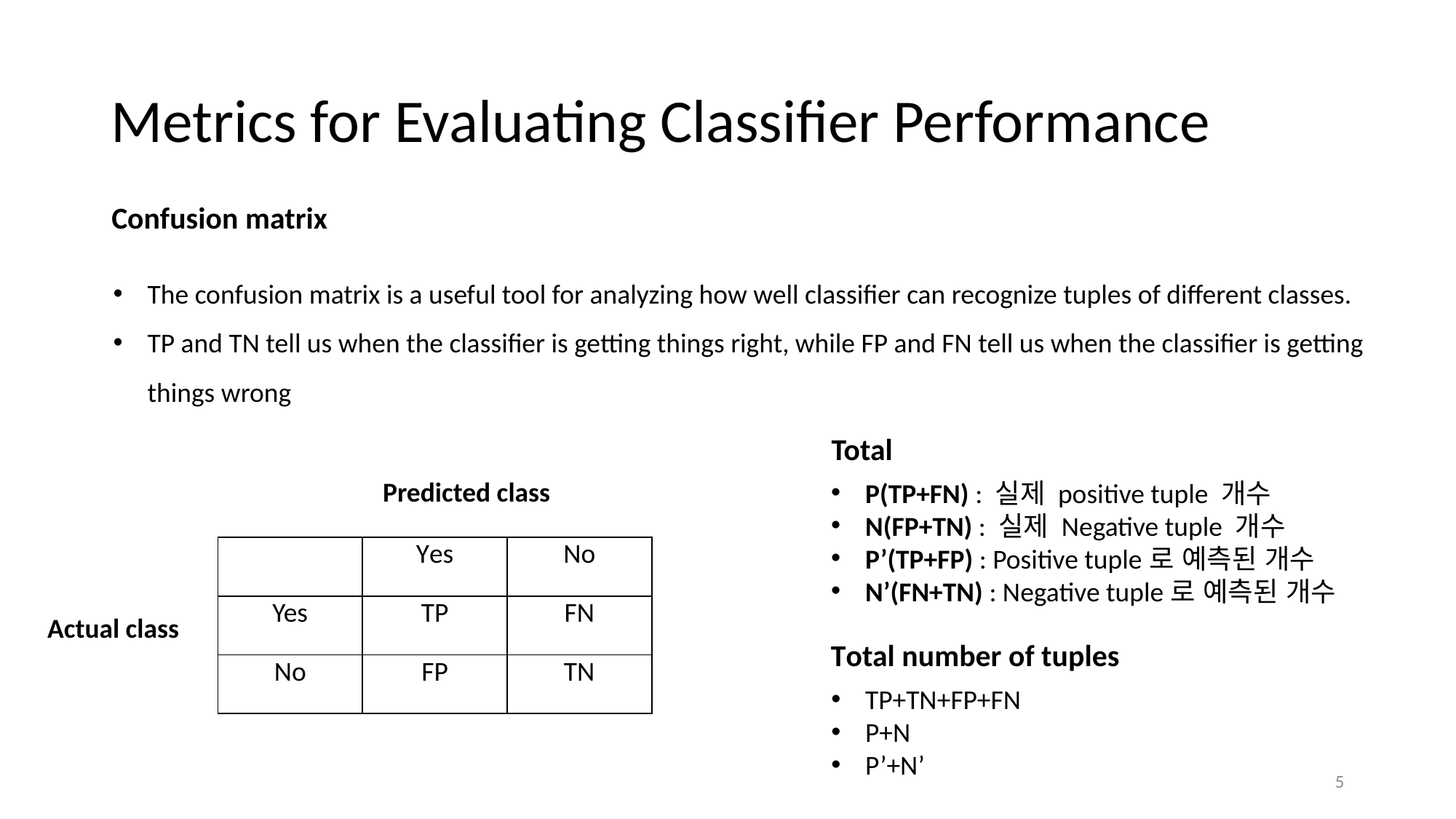

# Metrics for Evaluating Classifier Performance
Confusion matrix
The confusion matrix is a useful tool for analyzing how well classifier can recognize tuples of different classes.
TP and TN tell us when the classifier is getting things right, while FP and FN tell us when the classifier is getting things wrong
Total
P(TP+FN) : 실제 positive tuple 개수
N(FP+TN) : 실제 Negative tuple 개수
P’(TP+FP) : Positive tuple로 예측된 개수
N’(FN+TN) : Negative tuple로 예측된 개수
Predicted class
|  | Yes | No |
| --- | --- | --- |
| Yes | TP | FN |
| No | FP | TN |
Actual class
Total number of tuples
TP+TN+FP+FN
P+N
P’+N’
5